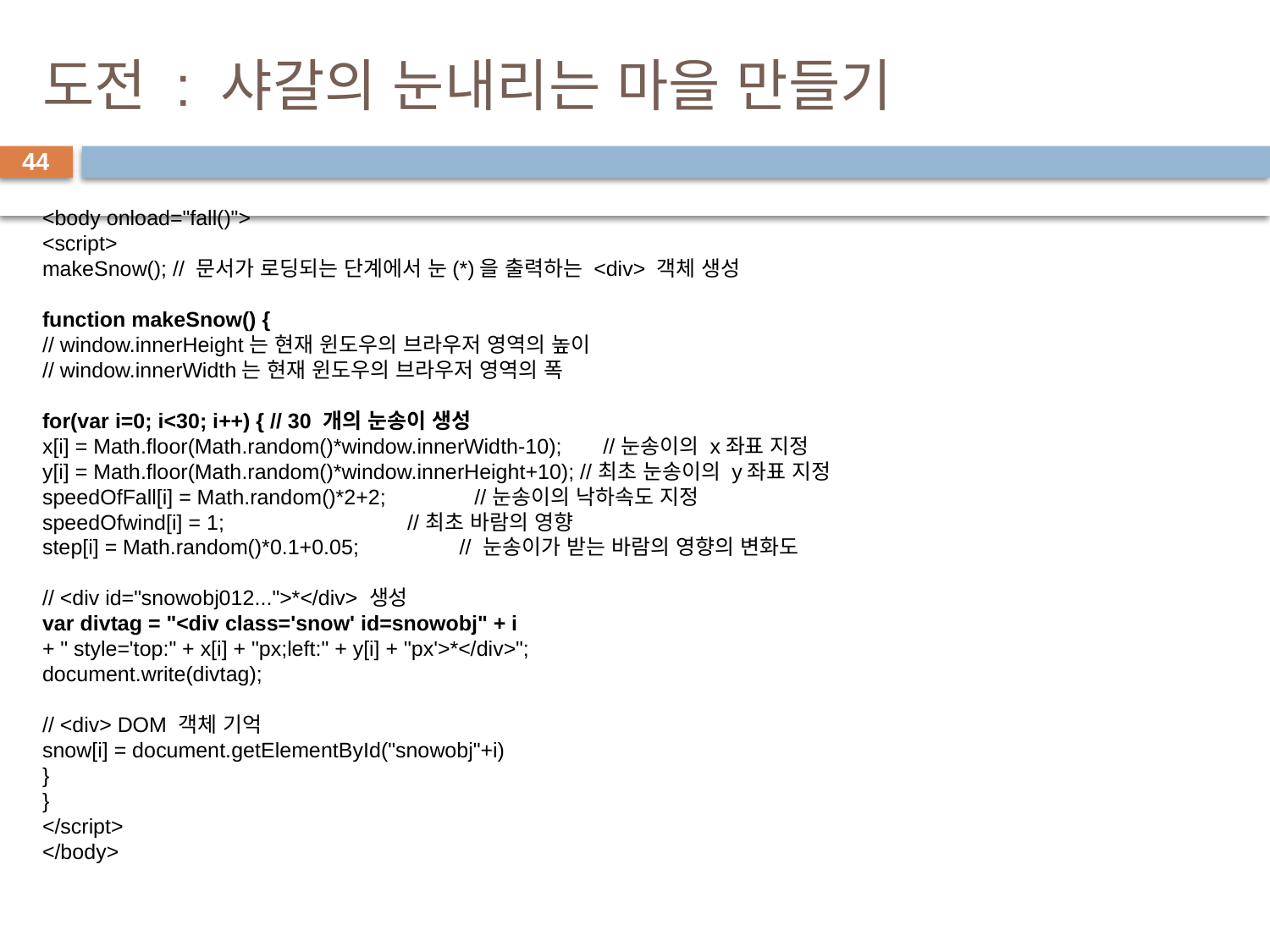

# 도전 : 샤갈의 눈내리는 마을 만들기
44
<body onload="fall()">
<script>
makeSnow(); // 문서가 로딩되는 단계에서 눈(*)을 출력하는 <div> 객체 생성

function makeSnow() {
// window.innerHeight는 현재 윈도우의 브라우저 영역의 높이
// window.innerWidth는 현재 윈도우의 브라우저 영역의 폭

for(var i=0; i<30; i++) { // 30 개의 눈송이 생성
x[i] = Math.floor(Math.random()*window.innerWidth-10);       //눈송이의 x좌표 지정
y[i] = Math.floor(Math.random()*window.innerHeight+10); //최초 눈송이의 y좌표 지정
speedOfFall[i] = Math.random()*2+2;               //눈송이의 낙하속도 지정
speedOfwind[i] = 1;                               //최초 바람의 영향
step[i] = Math.random()*0.1+0.05;                 // 눈송이가 받는 바람의 영향의 변화도

// <div id="snowobj012...">*</div> 생성
var divtag = "<div class='snow' id=snowobj" + i
+ " style='top:" + x[i] + "px;left:" + y[i] + "px'>*</div>";
document.write(divtag);

// <div> DOM 객체 기억
snow[i] = document.getElementById("snowobj"+i)
}
}
</script>
</body>